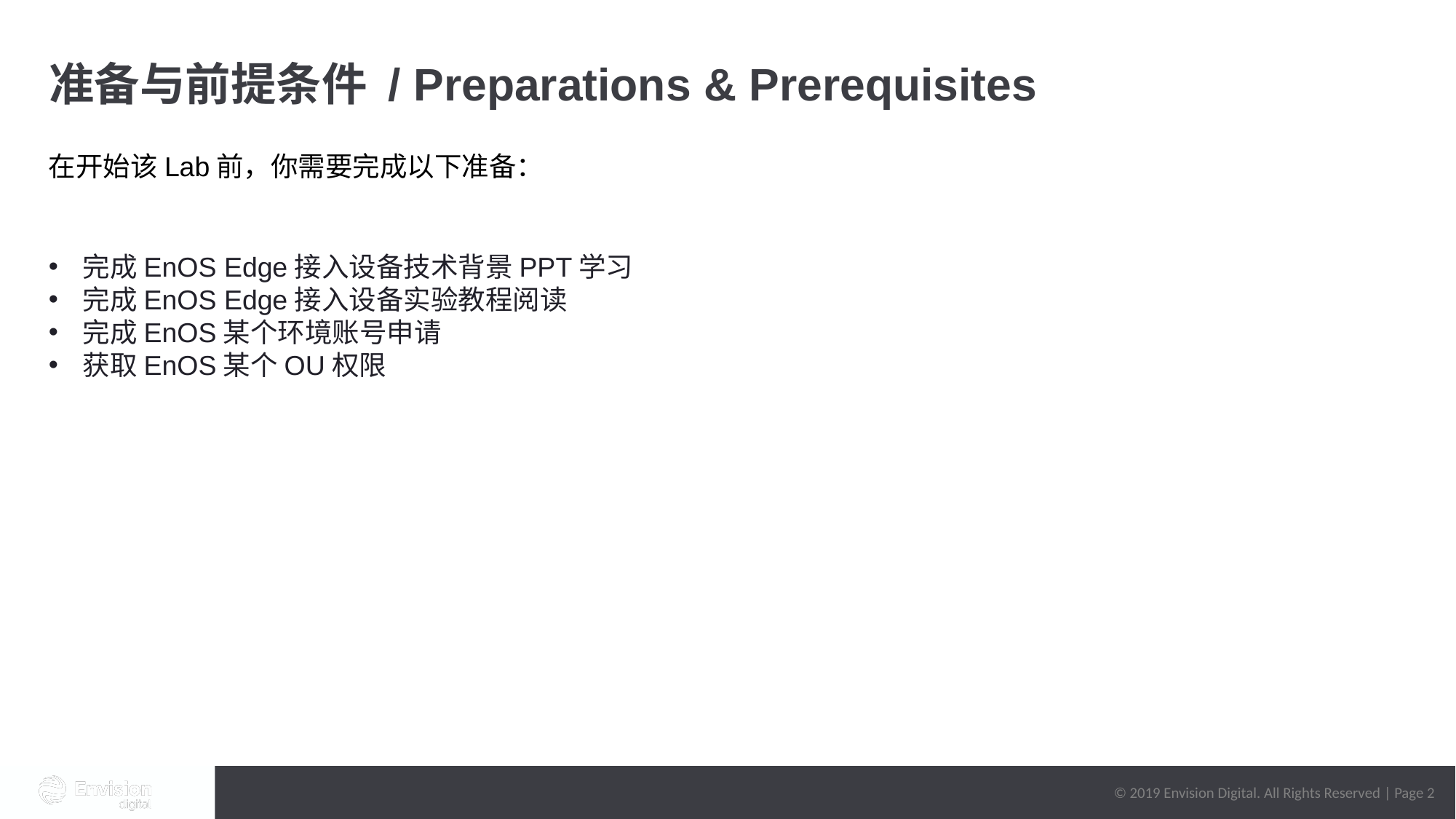

# 准备与前提条件 / Preparations & Prerequisites
在开始该Lab前，你需要完成以下准备：
完成EnOS Edge接入设备技术背景PPT学习
完成EnOS Edge接入设备实验教程阅读
完成EnOS某个环境账号申请
获取EnOS某个OU权限